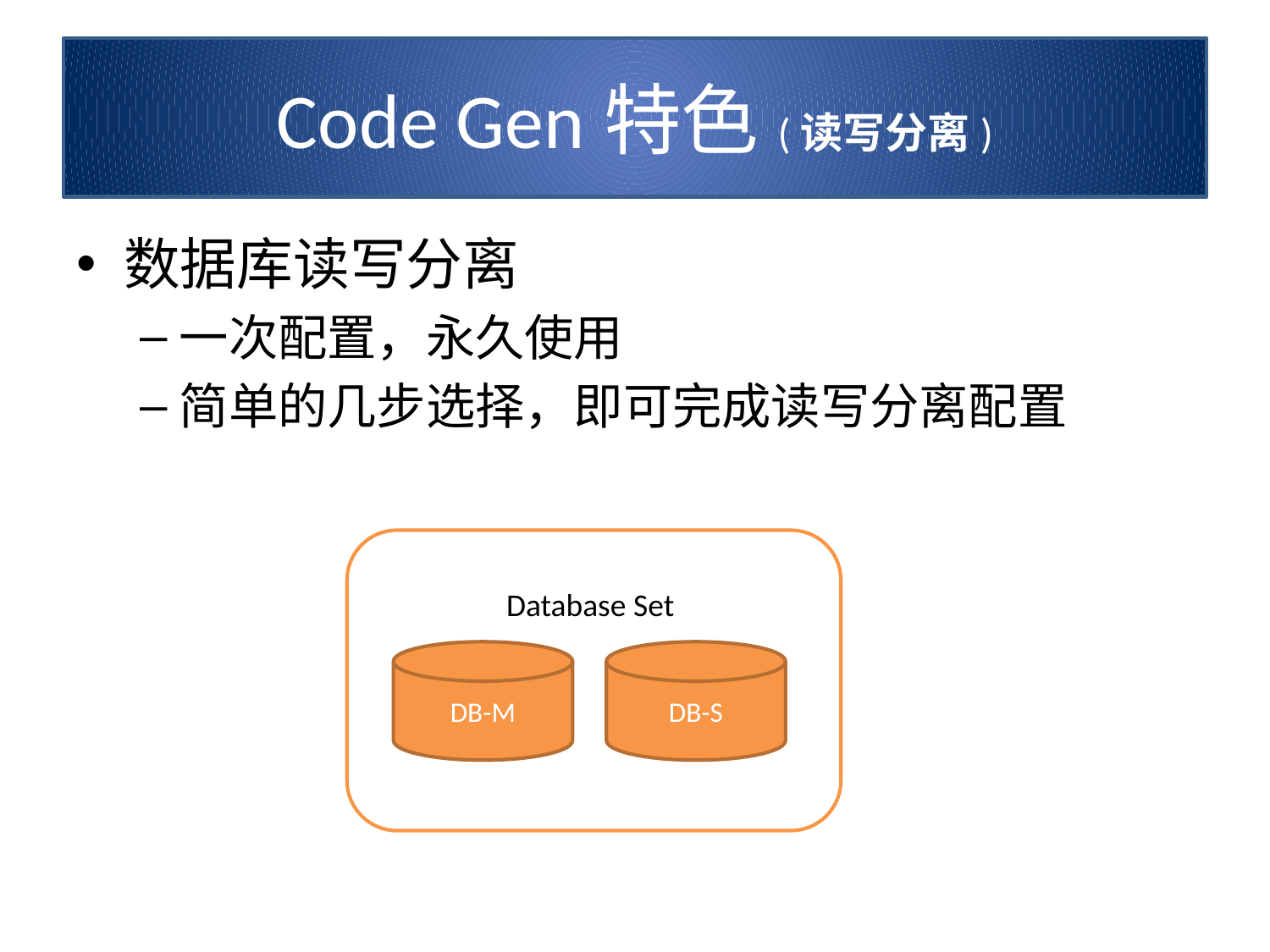

# Code Gen特色(读写分离)
数据库读写分离
一次配置，永久使用
简单的几步选择，即可完成读写分离配置

Database Set

DB-M
DB-S